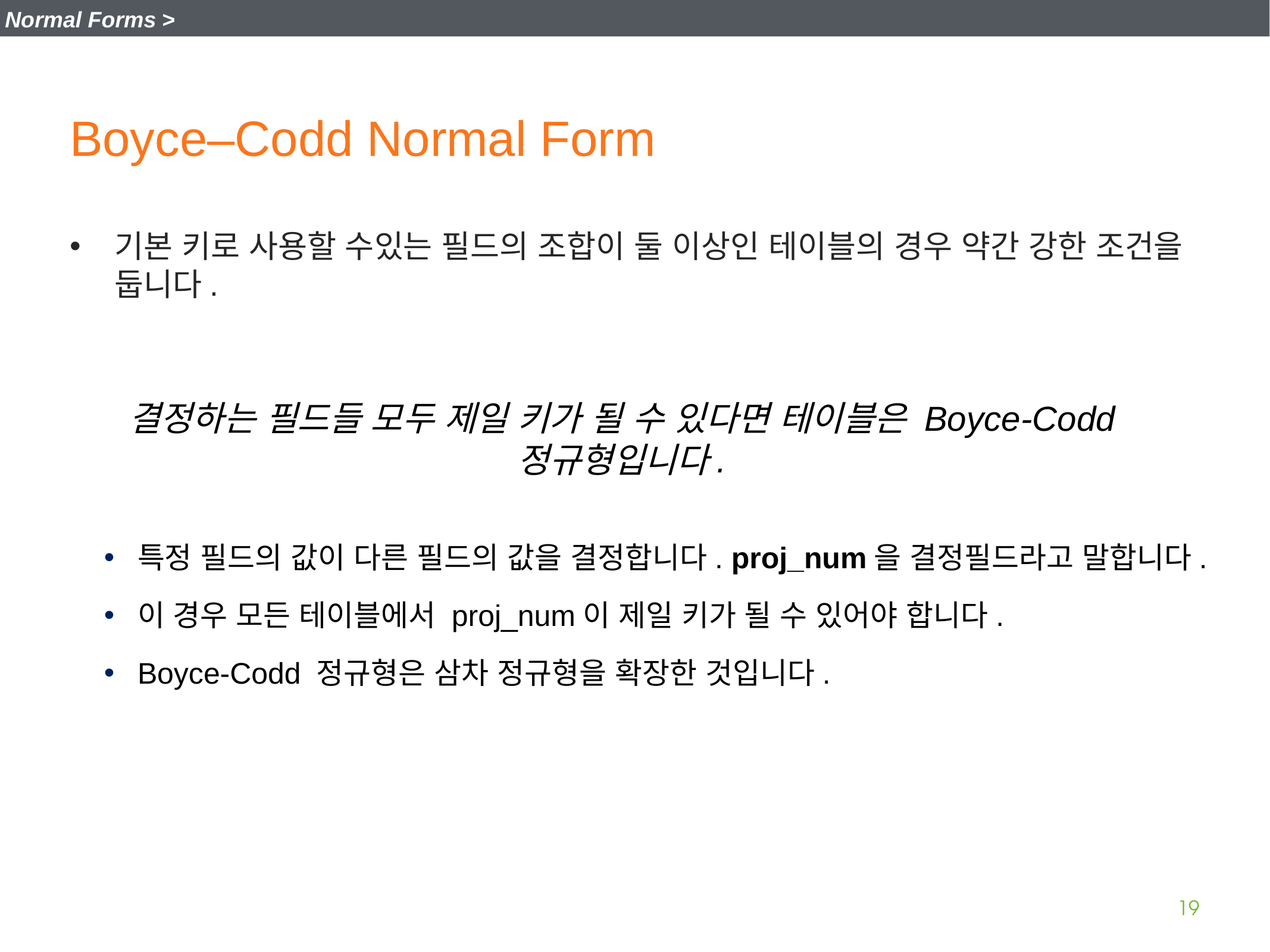

Normal Forms >
# Boyce–Codd Normal Form
기본 키로 사용할 수있는 필드의 조합이 둘 이상인 테이블의 경우 약간 강한 조건을 둡니다.
결정하는 필드들 모두 제일 키가 될 수 있다면 테이블은 Boyce-Codd 정규형입니다.
특정 필드의 값이 다른 필드의 값을 결정합니다. proj_num을 결정필드라고 말합니다.
이 경우 모든 테이블에서 proj_num이 제일 키가 될 수 있어야 합니다.
Boyce-Codd 정규형은 삼차 정규형을 확장한 것입니다.
19